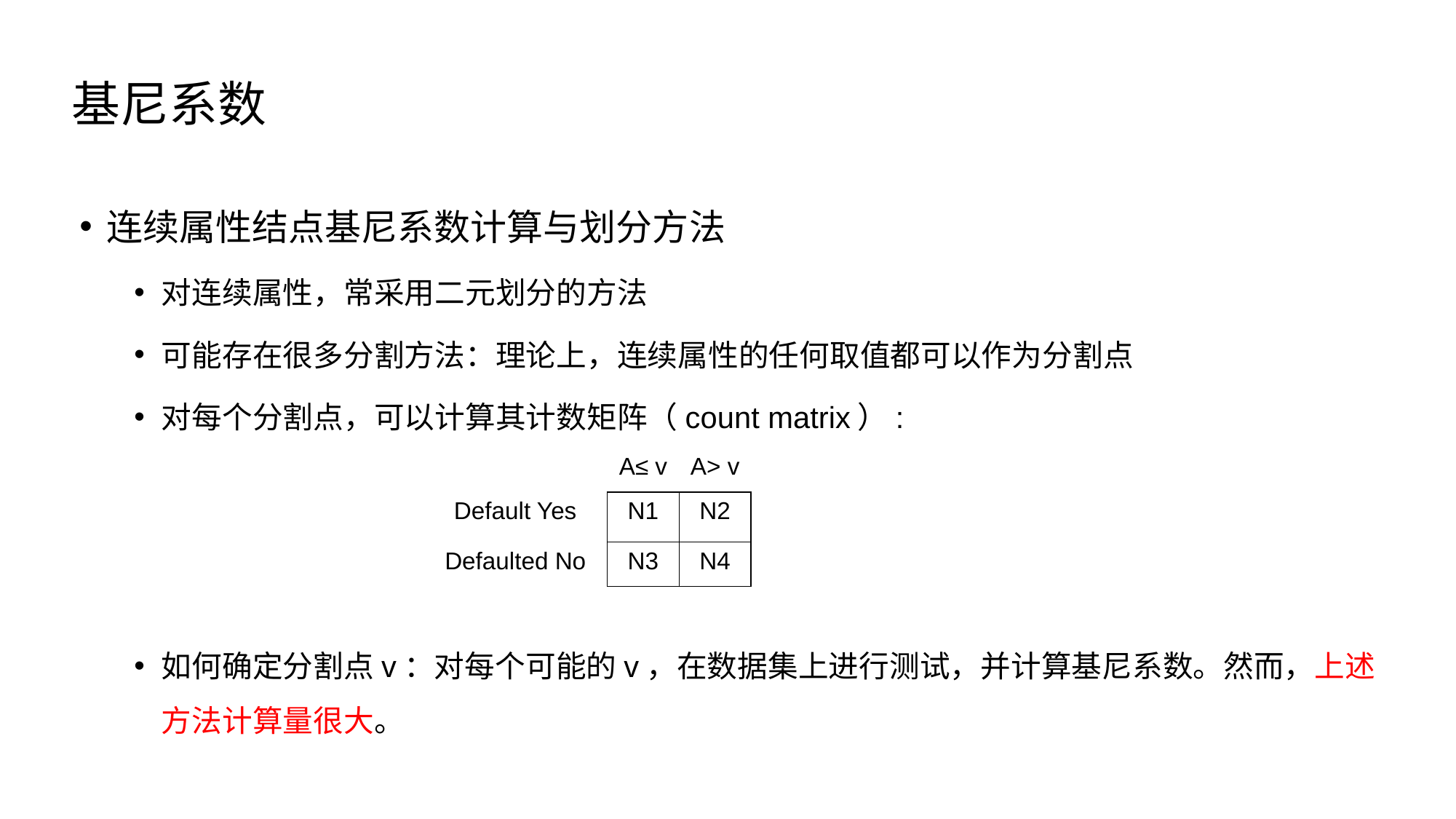

# 基尼系数
连续属性结点基尼系数计算与划分方法
对连续属性，常采用二元划分的方法
可能存在很多分割方法：理论上，连续属性的任何取值都可以作为分割点
对每个分割点，可以计算其计数矩阵（count matrix）:

如何确定分割点v：对每个可能的v，在数据集上进行测试，并计算基尼系数。然而，上述方法计算量很大。

|  | A≤ v | A> v |
| --- | --- | --- |
| Default Yes | N1 | N2 |
| Defaulted No | N3 | N4 |